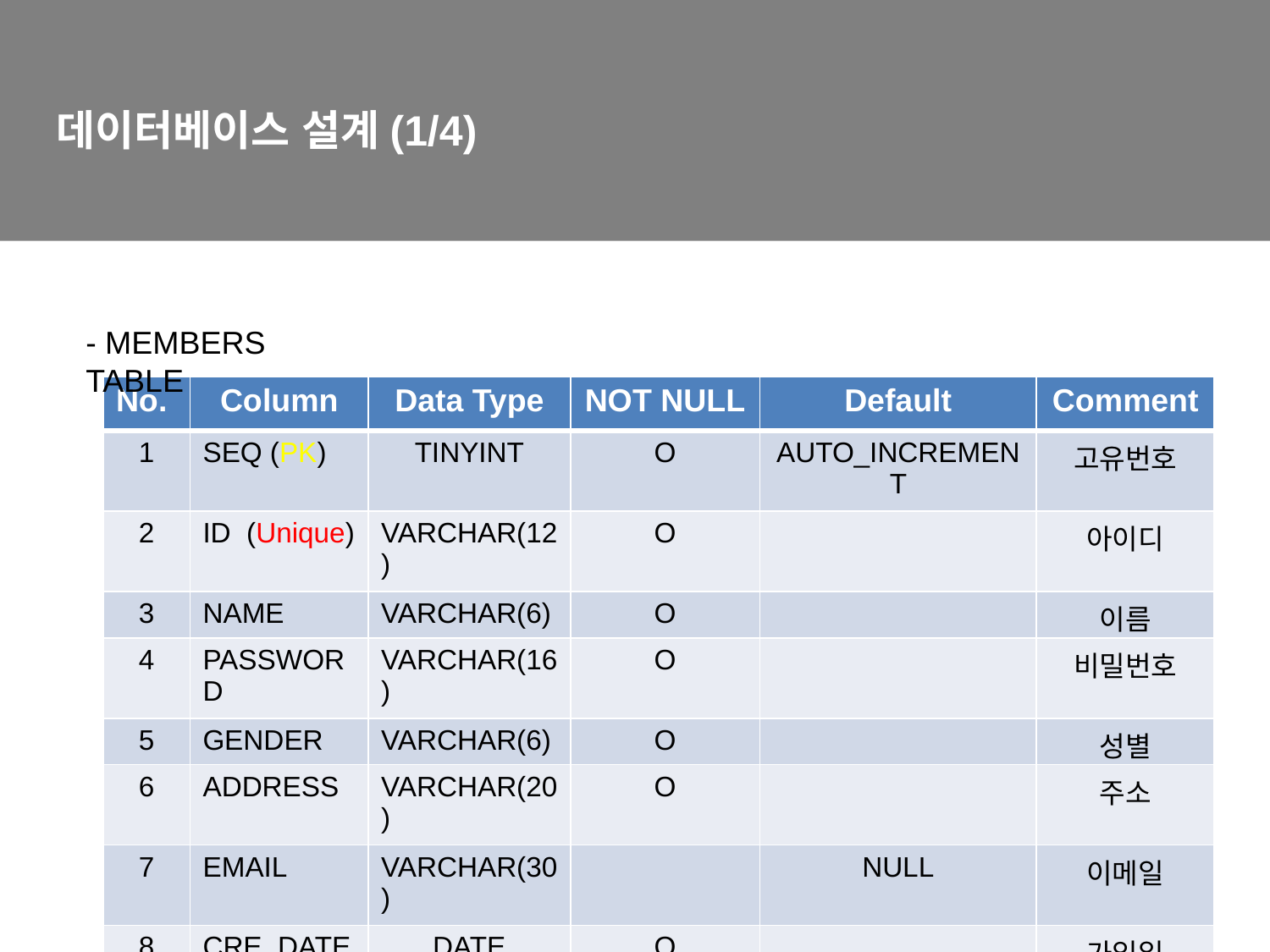

데이터베이스 설계(1/4)

- MEMBERS TABLE
| No. | Column | Data Type | NOT NULL | Default | Comment |
| --- | --- | --- | --- | --- | --- |
| 1 | SEQ (PK) | TINYINT | O | AUTO\_INCREMENT | 고유번호 |
| 2 | ID (Unique) | VARCHAR(12) | O |  | 아이디 |
| 3 | NAME | VARCHAR(6) | O |  | 이름 |
| 4 | PASSWORD | VARCHAR(16) | O |  | 비밀번호 |
| 5 | GENDER | VARCHAR(6) | O |  | 성별 |
| 6 | ADDRESS | VARCHAR(20) | O |  | 주소 |
| 7 | EMAIL | VARCHAR(30) |  | NULL | 이메일 |
| 8 | CRE\_DATE | DATE | O |  | 가입일 |
| 9 | MOD\_DATE | DATE | O |  | 수정일 |